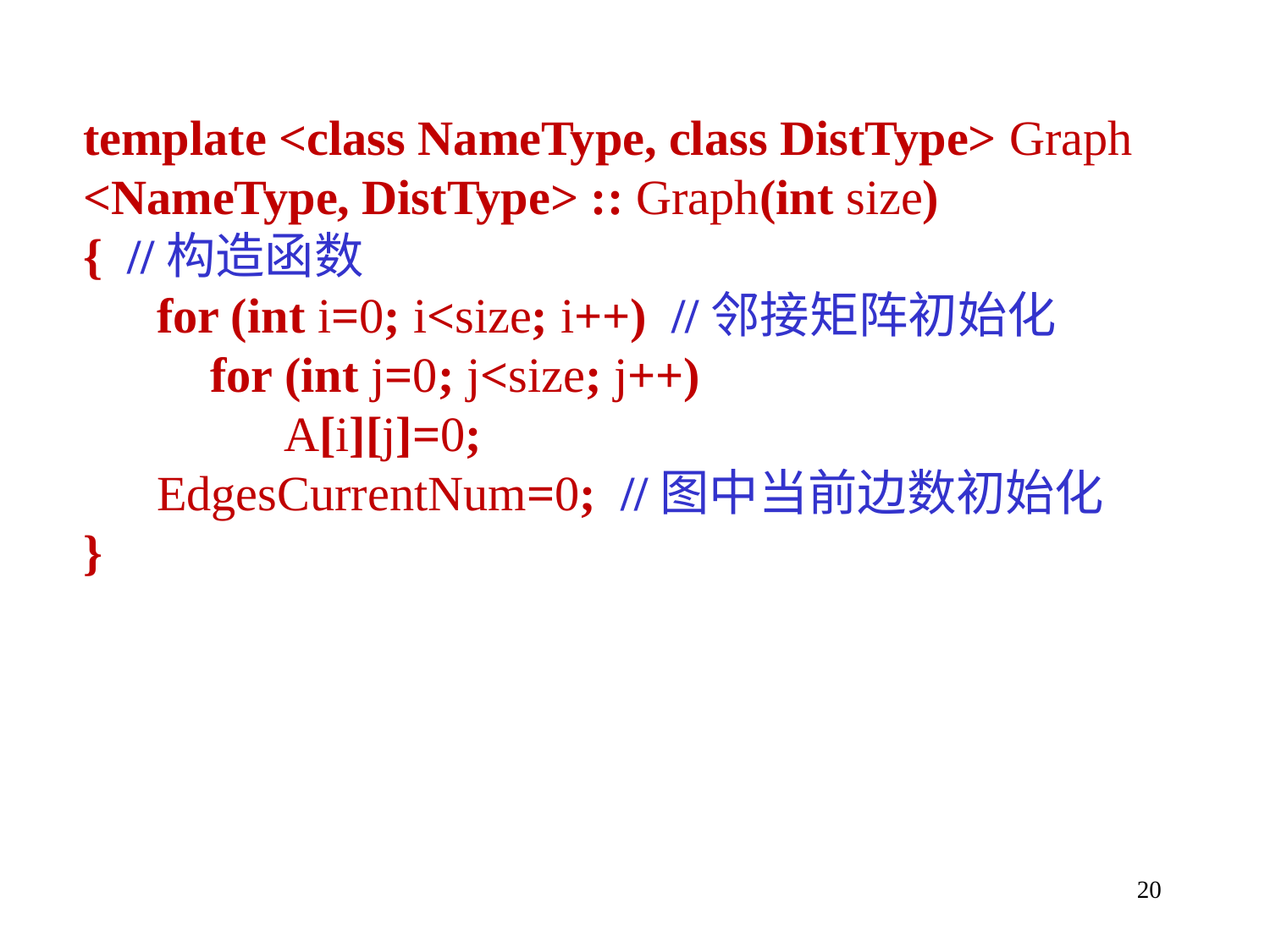

template <class NameType, class DistType> Graph <NameType, DistType> :: Graph(int size)
{  //构造函数
      for (int i=0; i<size; i++)  //邻接矩阵初始化
	for (int j=0; j<size; j++)
	      A[i][j]=0;
      EdgesCurrentNum=0;  //图中当前边数初始化
}
20